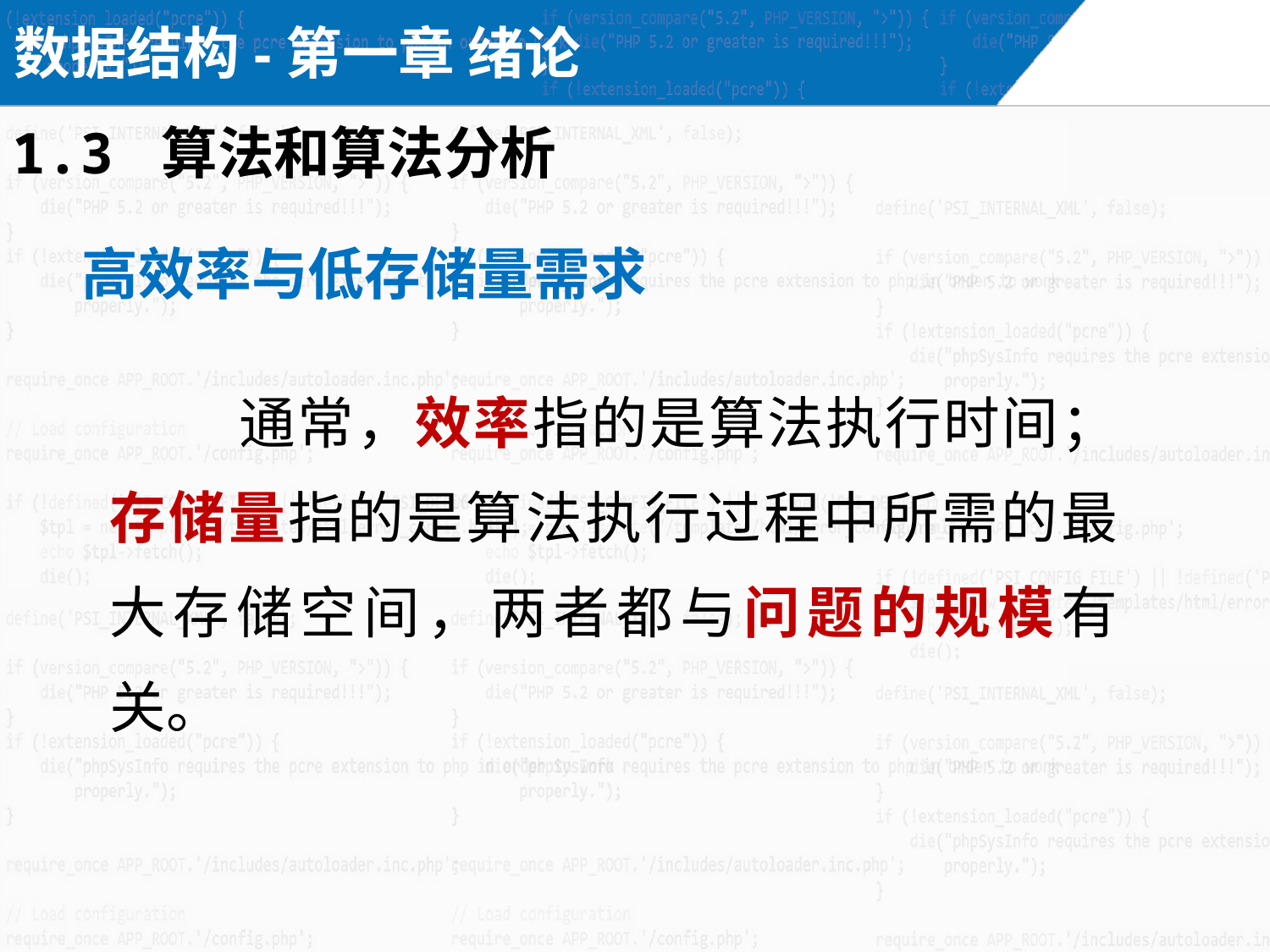

数据结构-第一章 绪论
1.3 算法和算法分析
高效率与低存储量需求
	通常，效率指的是算法执行时间；存储量指的是算法执行过程中所需的最大存储空间，两者都与问题的规模有关。